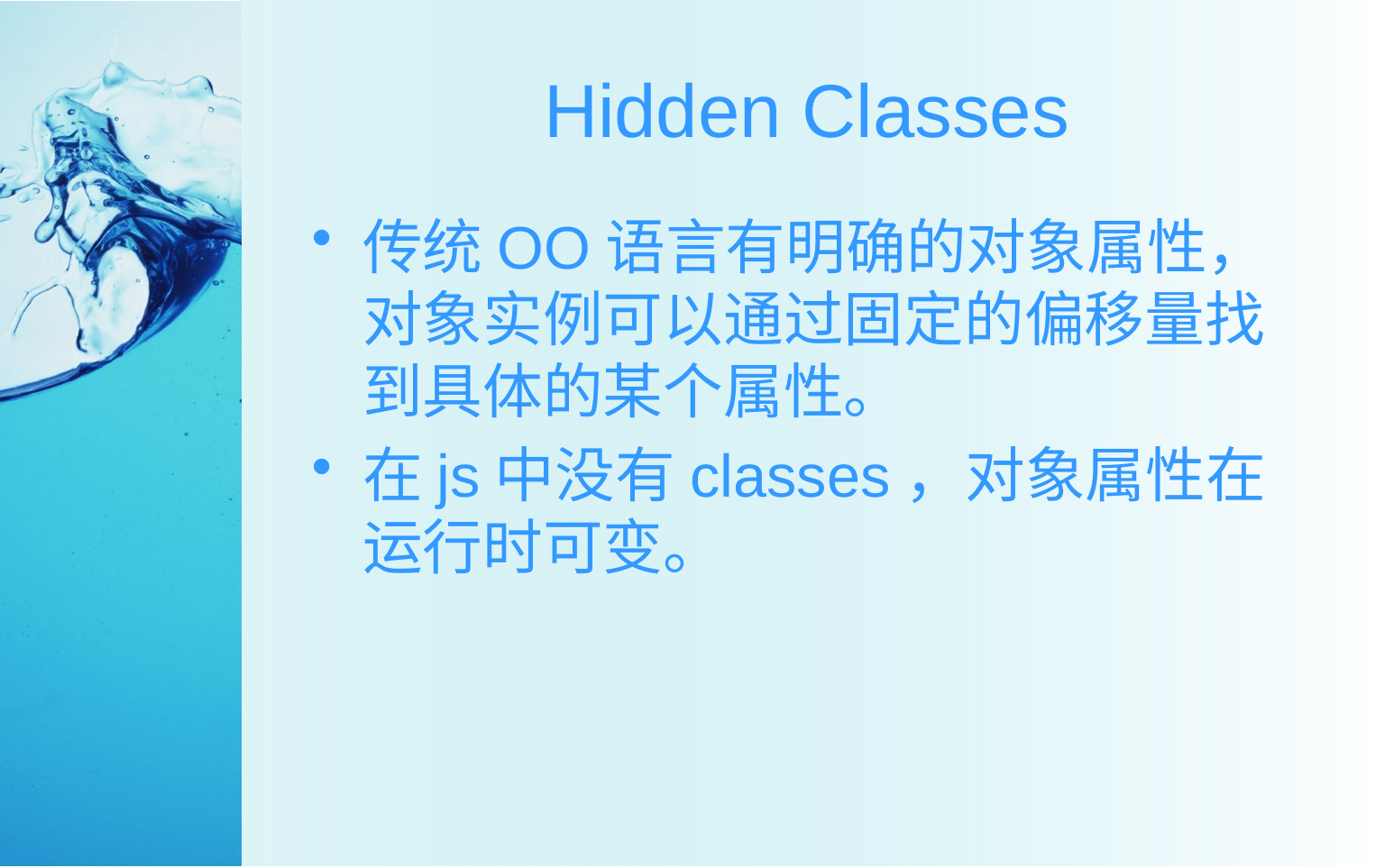

# Hidden Classes
传统OO语言有明确的对象属性，对象实例可以通过固定的偏移量找到具体的某个属性。
在js中没有classes，对象属性在运行时可变。